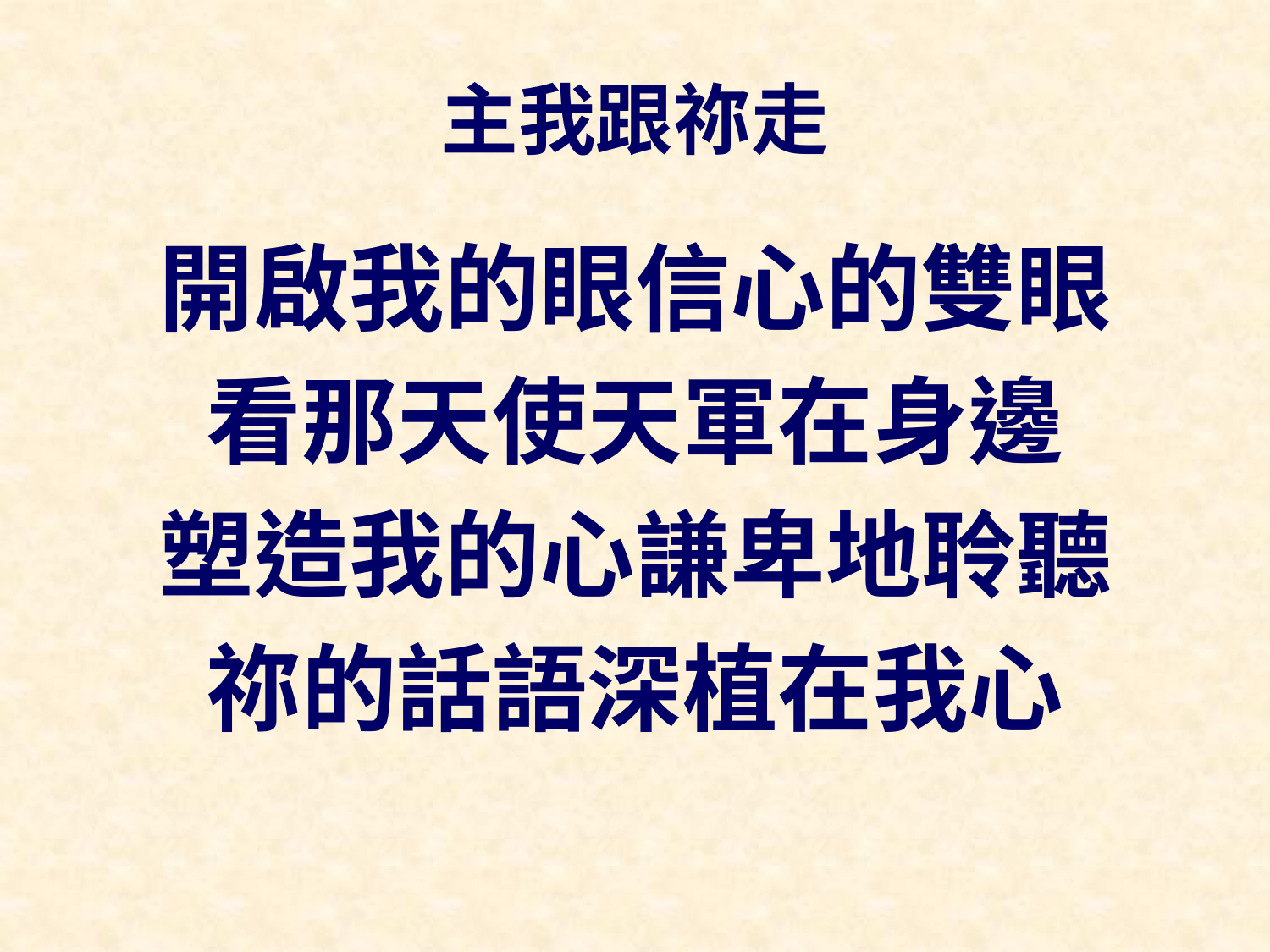

# 主我跟祢走
開啟我的眼信心的雙眼
看那天使天軍在身邊
塑造我的心謙卑地聆聽
祢的話語深植在我心